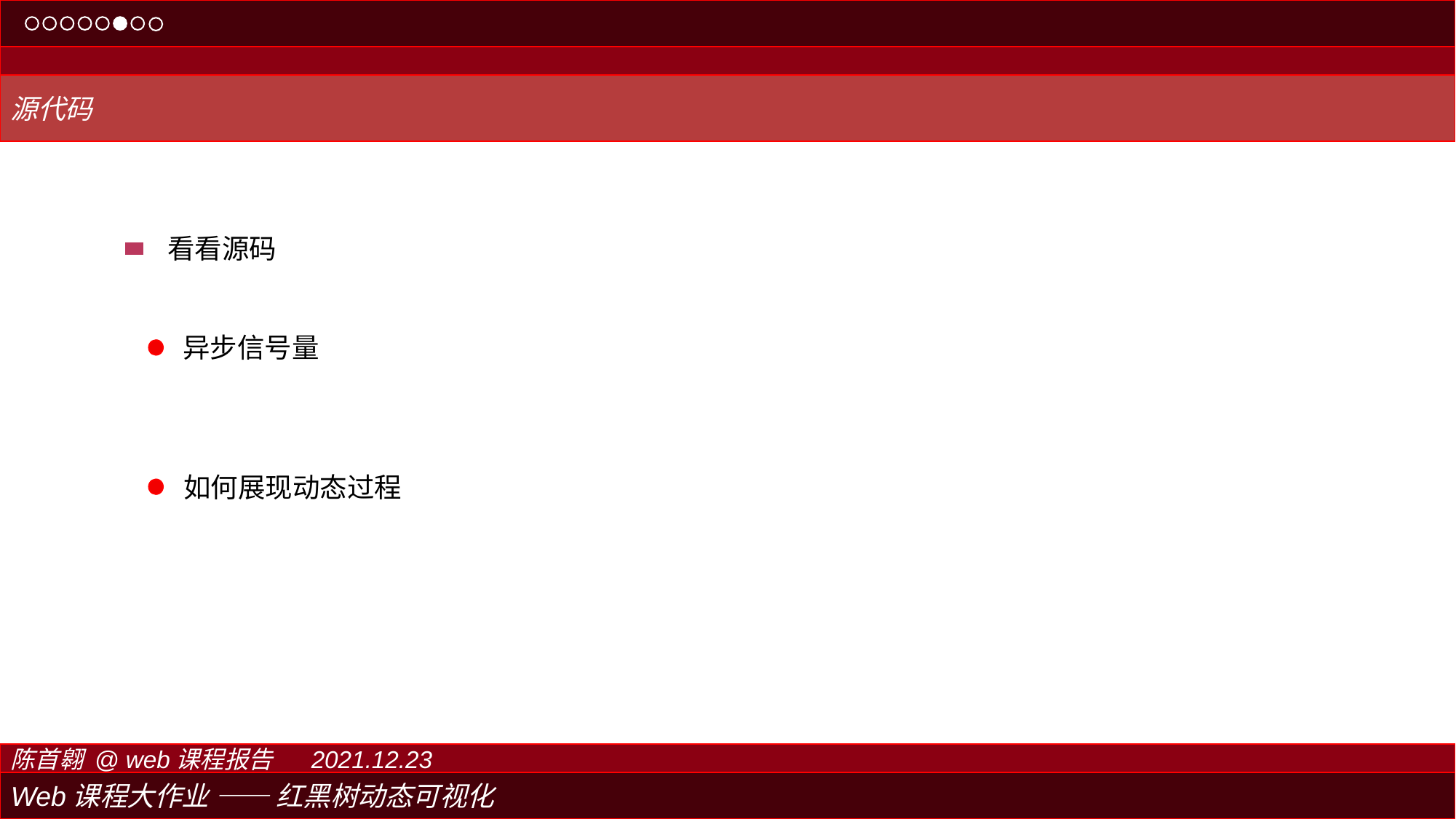

源代码
看看源码

异步信号量

如何展现动态过程

陈首翱 @ web课程报告      2021.12.23
Web课程大作业 —— 红黑树动态可视化